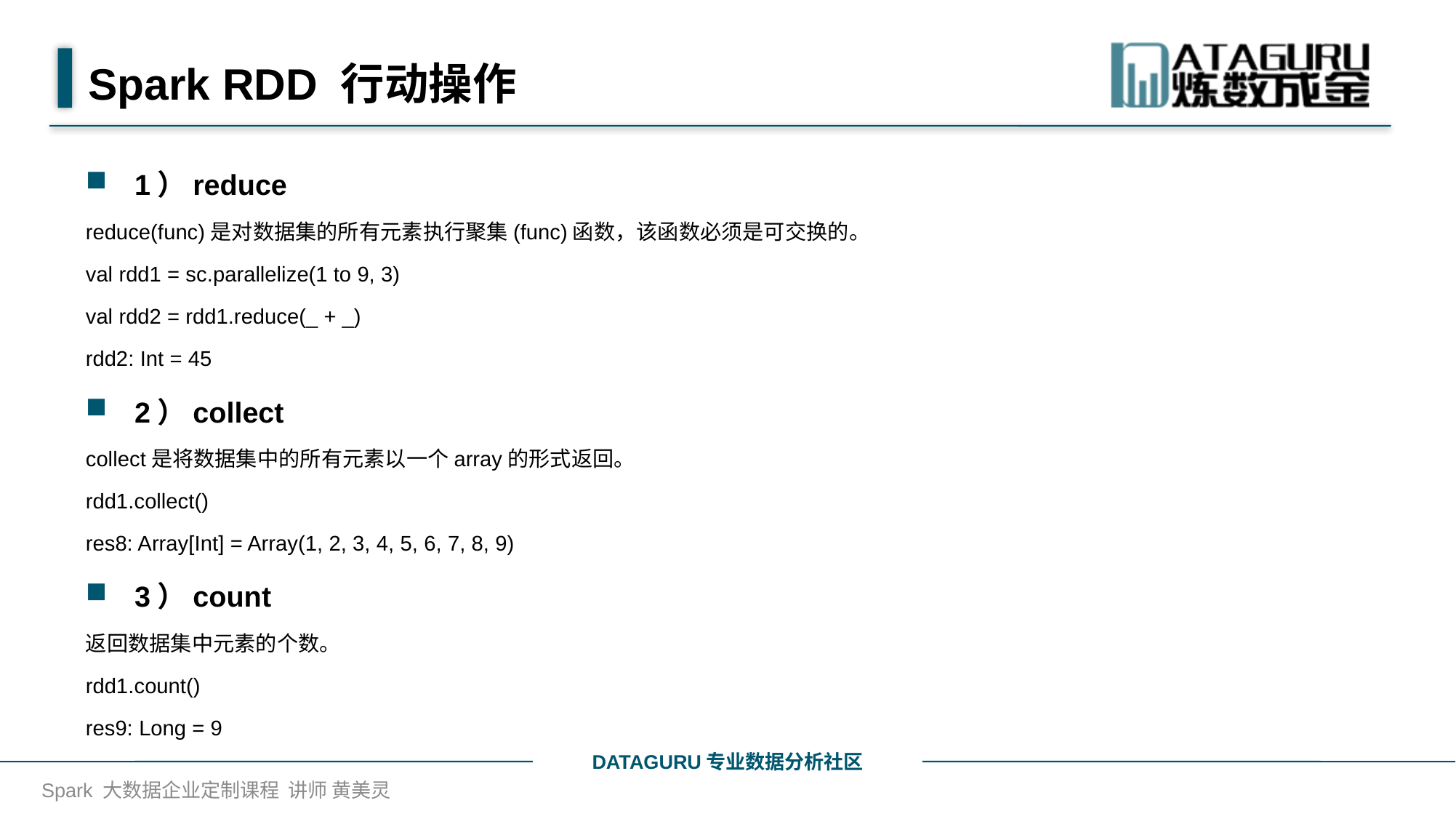

# Spark RDD 行动操作
1）reduce
reduce(func)是对数据集的所有元素执行聚集(func)函数，该函数必须是可交换的。
val rdd1 = sc.parallelize(1 to 9, 3)
val rdd2 = rdd1.reduce(_ + _)
rdd2: Int = 45
2）collect
collect是将数据集中的所有元素以一个array的形式返回。
rdd1.collect()
res8: Array[Int] = Array(1, 2, 3, 4, 5, 6, 7, 8, 9)
3）count
返回数据集中元素的个数。
rdd1.count()
res9: Long = 9